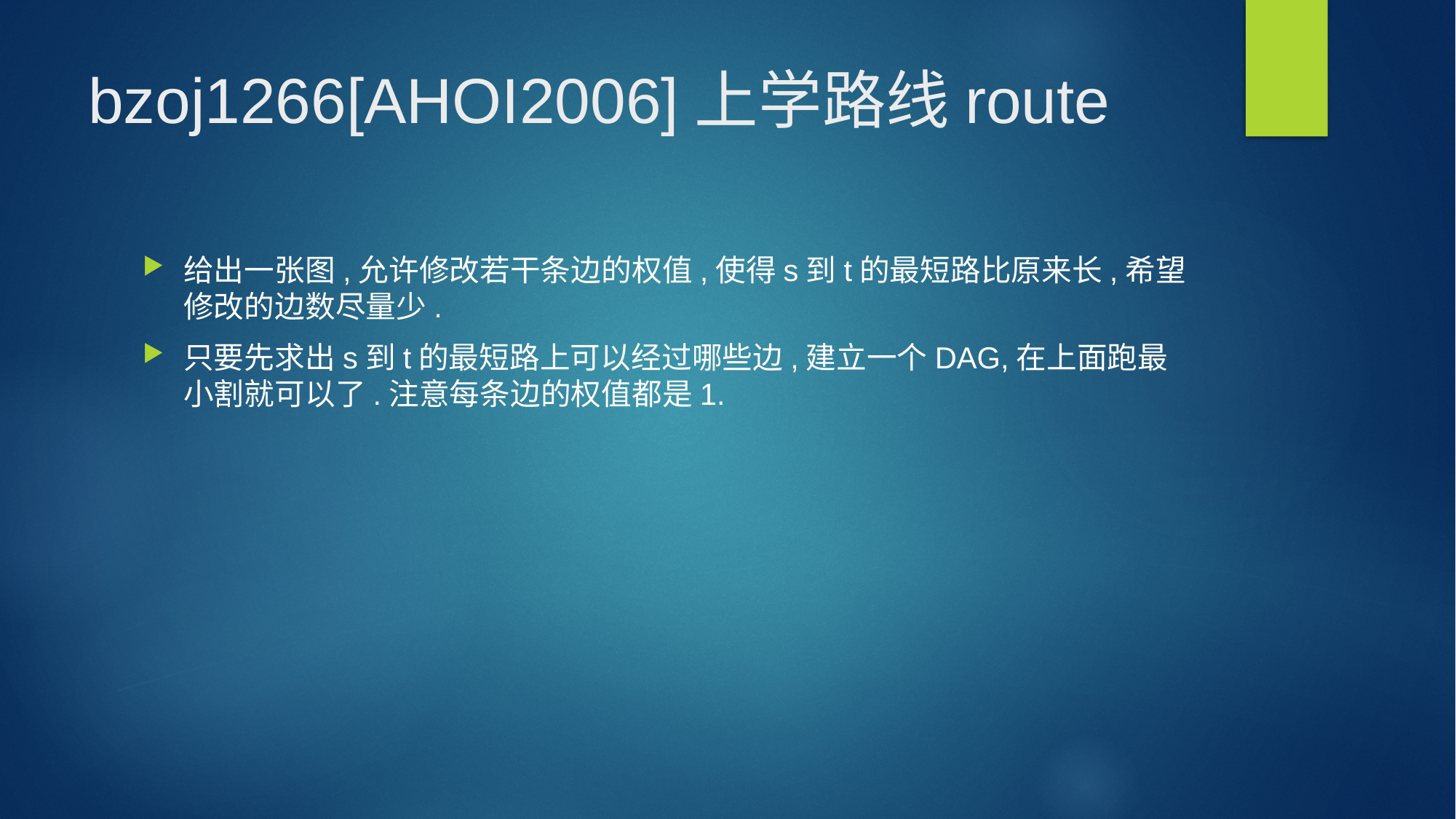

# bzoj1266[AHOI2006]上学路线route
给出一张图,允许修改若干条边的权值,使得s到t的最短路比原来长,希望修改的边数尽量少.
只要先求出s到t的最短路上可以经过哪些边,建立一个DAG,在上面跑最小割就可以了.注意每条边的权值都是1.